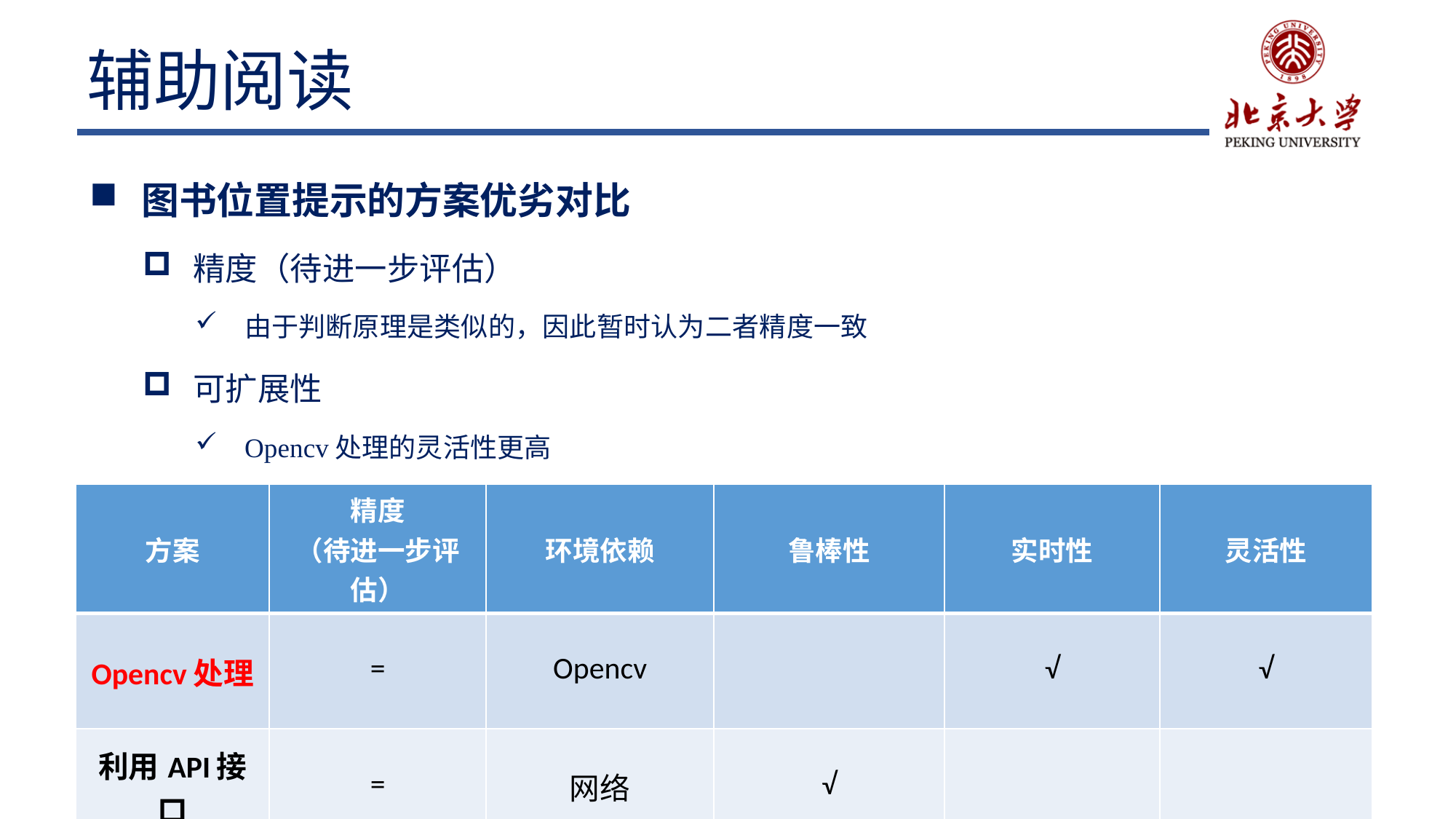

# 辅助阅读
图书位置提示的方案优劣对比
精度（待进一步评估）
由于判断原理是类似的，因此暂时认为二者精度一致
可扩展性
Opencv处理的灵活性更高
| 方案 | 精度 （待进一步评估） | 环境依赖 | 鲁棒性 | 实时性 | 灵活性 |
| --- | --- | --- | --- | --- | --- |
| Opencv处理 | = | Opencv |  | √ | √ |
| 利用API接口 | = | 网络 | √ |  |  |